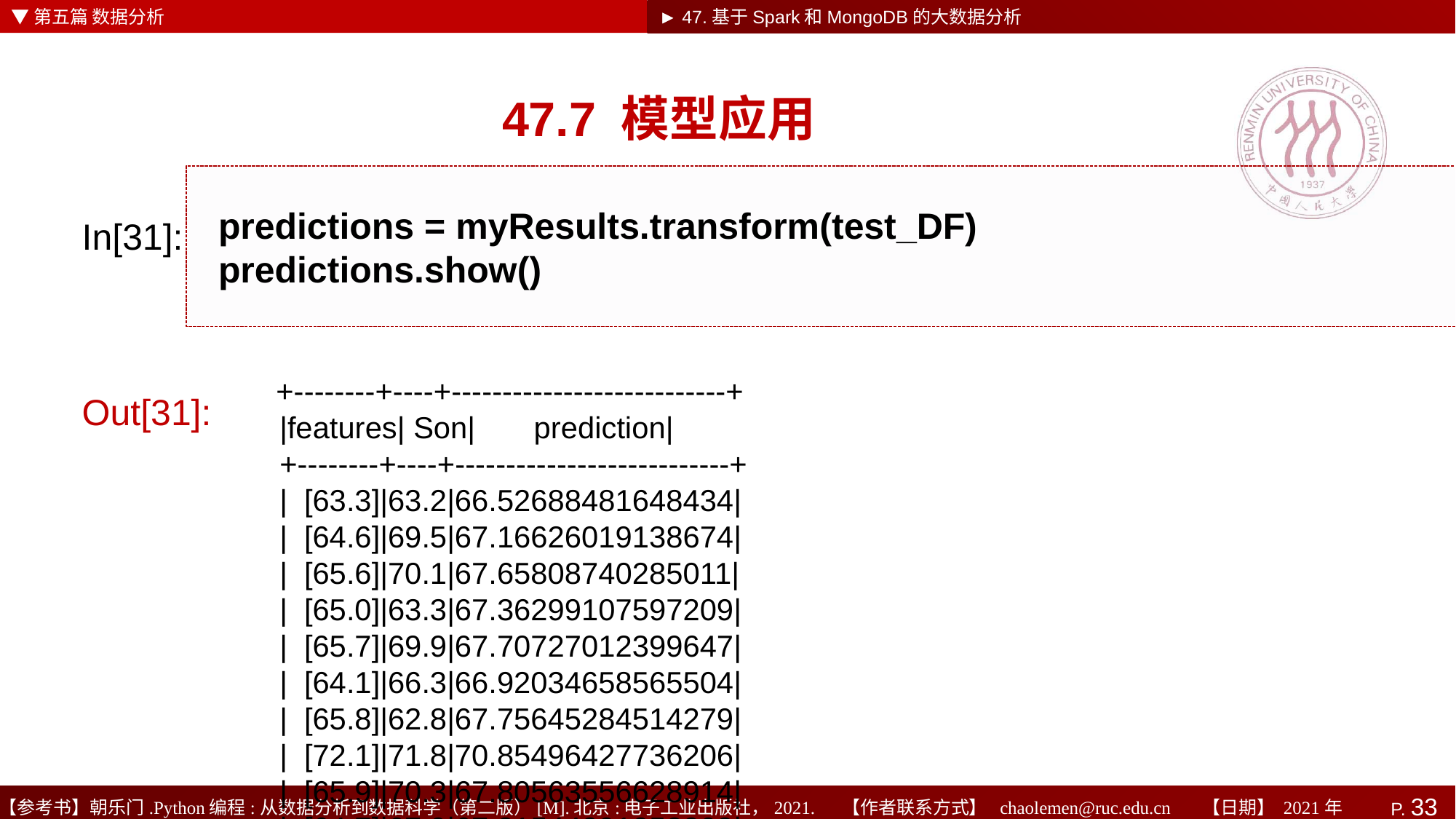

▼第五篇 数据分析
►
► 47.基于Spark和MongoDB的大数据分析
# 47.7 模型应用
predictions = myResults.transform(test_DF)
predictions.show()
In[31]:
      +--------+----+---------------------------+
      |features| Son|       prediction|
      +--------+----+---------------------------+
      |  [63.3]|63.2|66.52688481648434|
      |  [64.6]|69.5|67.16626019138674|
      |  [65.6]|70.1|67.65808740285011|
      |  [65.0]|63.3|67.36299107597209|
      |  [65.7]|69.9|67.70727012399647|
      |  [64.1]|66.3|66.92034658565504|
      |  [65.8]|62.8|67.75645284514279|
      |  [72.1]|71.8|70.85496427736206|
      |  [65.9]|70.3|67.80563556628914|
      |  [64.7]|67.9|67.21544291253308|
Out[31]: